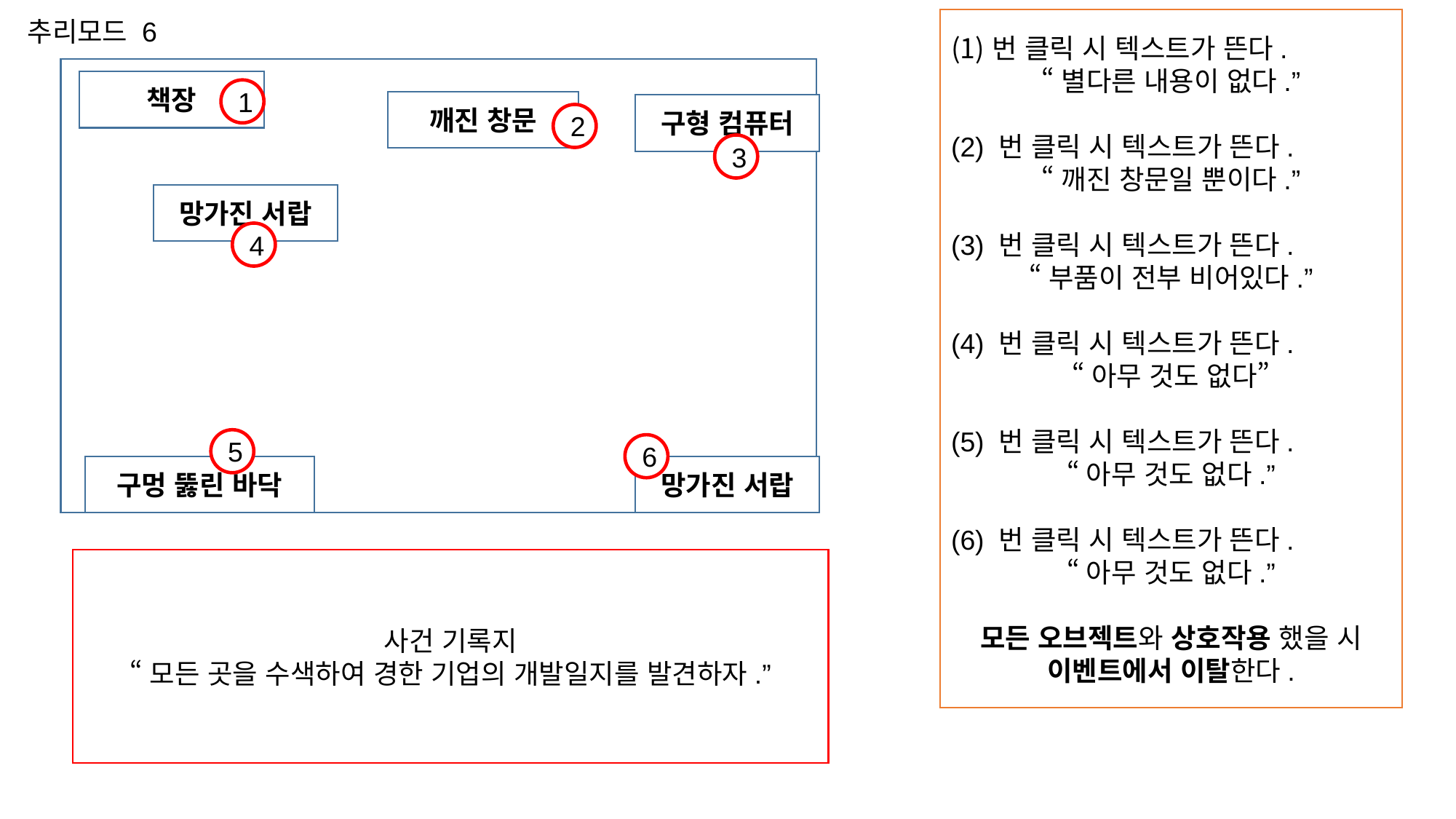

추리모드 6
번 클릭 시 텍스트가 뜬다.
“별다른 내용이 없다.”

(2) 번 클릭 시 텍스트가 뜬다.
“깨진 창문일 뿐이다.”

(3) 번 클릭 시 텍스트가 뜬다.
“부품이 전부 비어있다.”

(4) 번 클릭 시 텍스트가 뜬다.
“아무 것도 없다”

(5) 번 클릭 시 텍스트가 뜬다.
“아무 것도 없다.”

(6) 번 클릭 시 텍스트가 뜬다.
“아무 것도 없다.”

모든 오브젝트와 상호작용 했을 시
이벤트에서 이탈한다.
3
책장
1
깨진 창문
구형 컴퓨터
2
3
망가진 서랍
4
5
6
구멍 뚫린 바닥
망가진 서랍
사건 기록지
“모든 곳을 수색하여 경한 기업의 개발일지를 발견하자.”